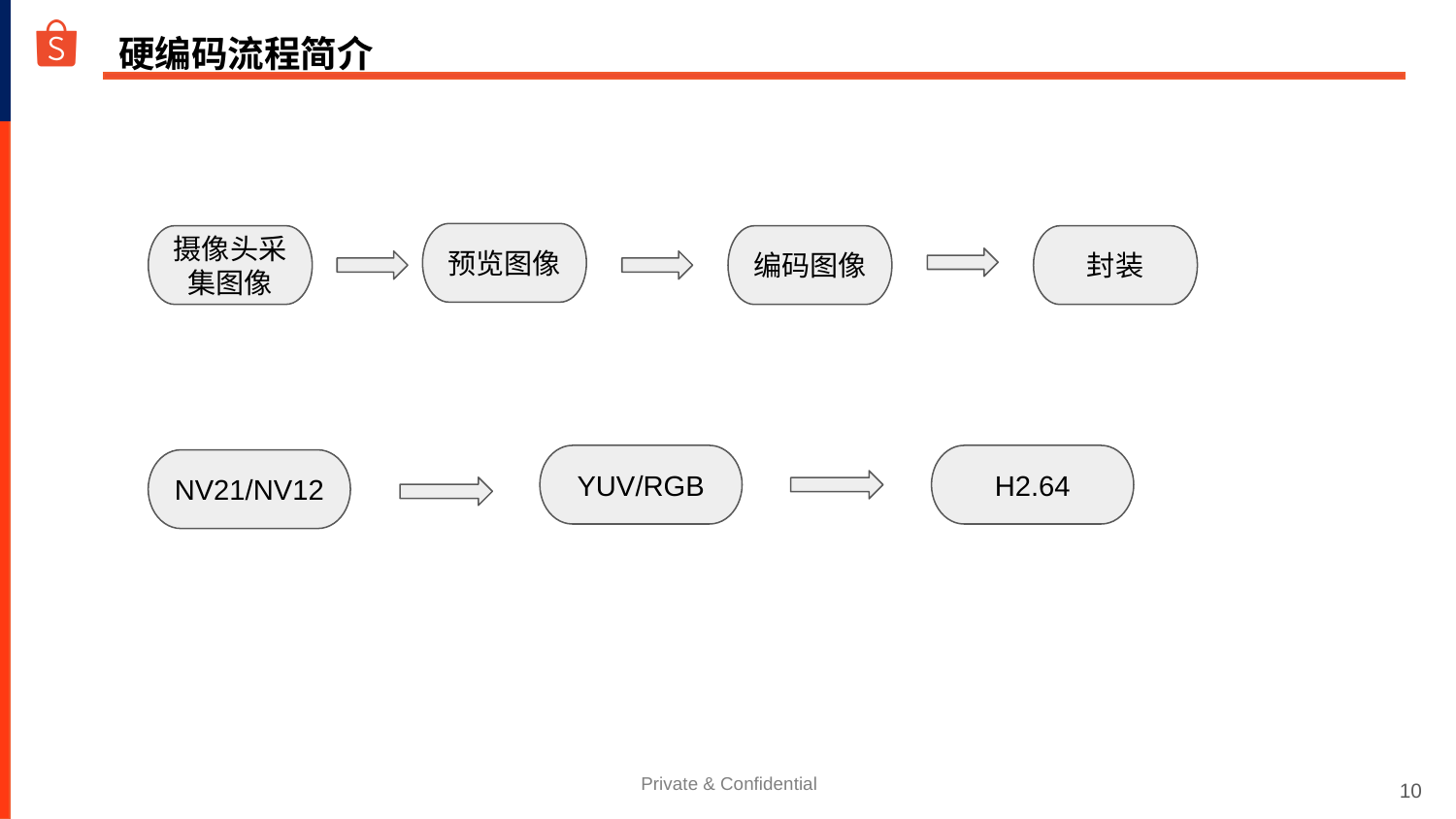

硬编码流程简介
预览图像
摄像头采集图像
封装
编码图像

YUV/RGB
H2.64
NV21/NV12

10